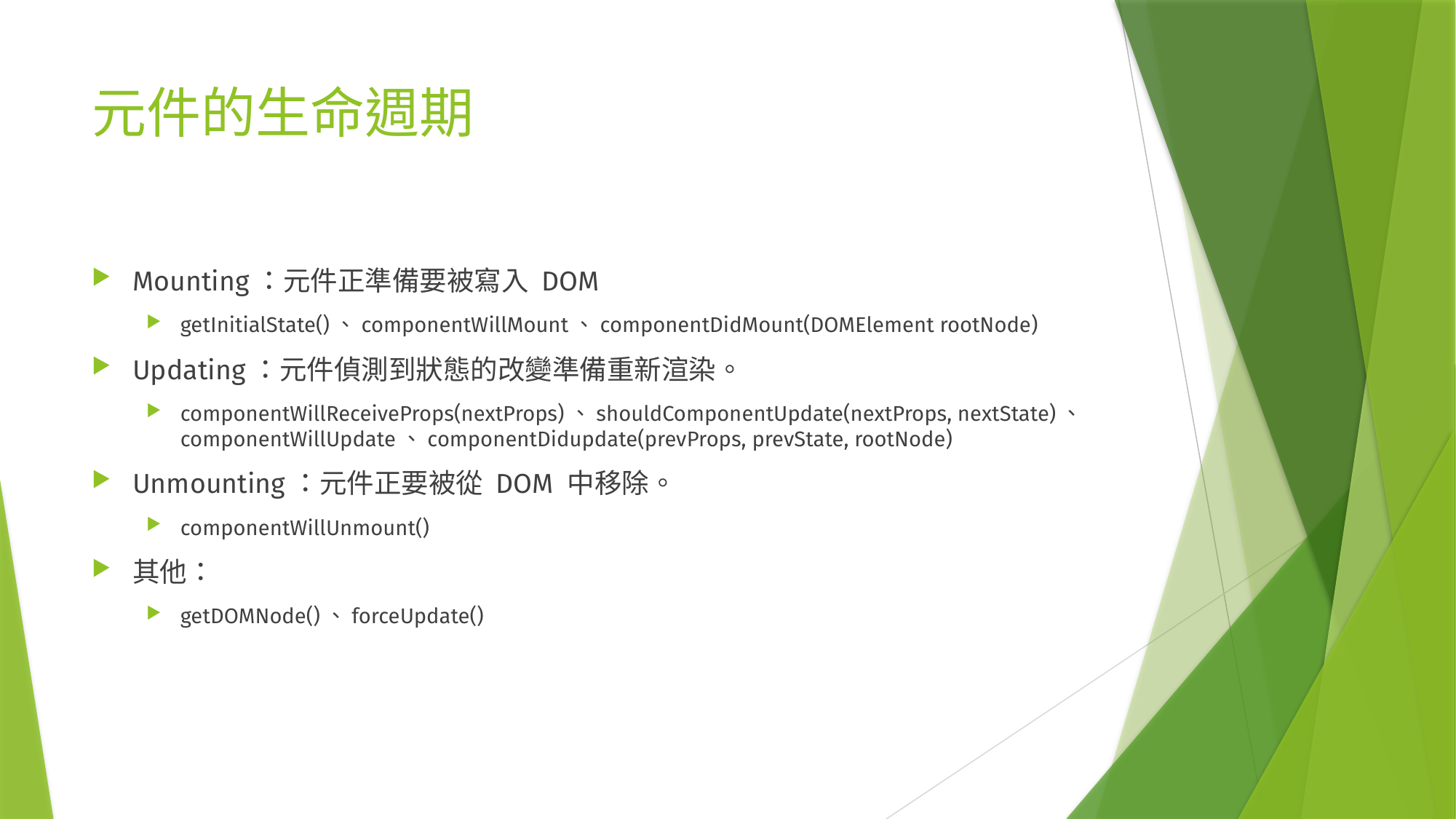

# 元件的生命週期
Mounting：元件正準備要被寫入 DOM
getInitialState()、componentWillMount、componentDidMount(DOMElement rootNode)
Updating：元件偵測到狀態的改變準備重新渲染。
componentWillReceiveProps(nextProps)、shouldComponentUpdate(nextProps, nextState)、componentWillUpdate、componentDidupdate(prevProps, prevState, rootNode)
Unmounting：元件正要被從 DOM 中移除。
componentWillUnmount()
其他：
getDOMNode()、forceUpdate()